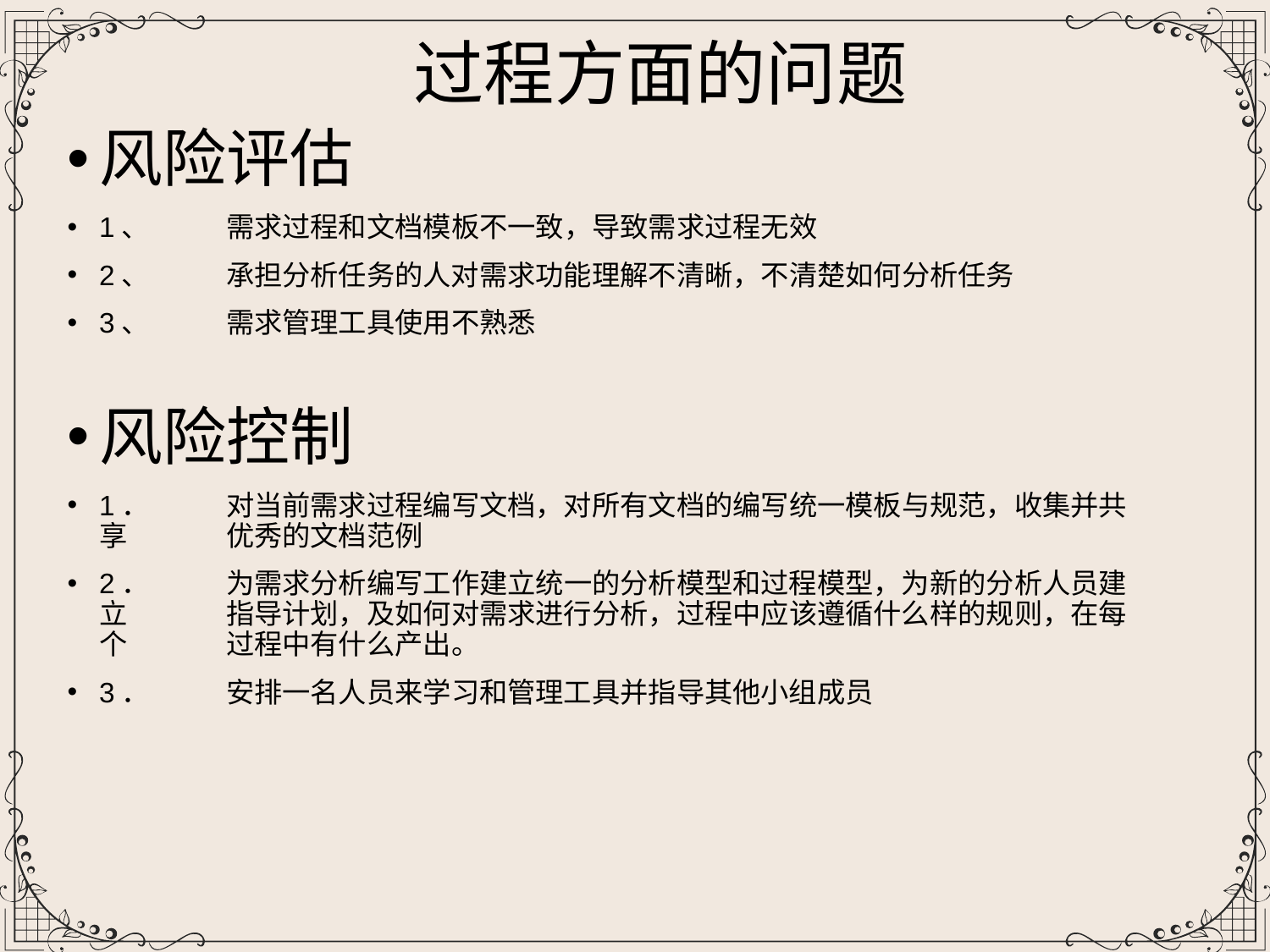

过程方面的问题
风险评估
1、	需求过程和文档模板不一致，导致需求过程无效
2、	承担分析任务的人对需求功能理解不清晰，不清楚如何分析任务
3、	需求管理工具使用不熟悉

风险控制
1．	对当前需求过程编写文档，对所有文档的编写统一模板与规范，收集并共享 	优秀的文档范例
2．	为需求分析编写工作建立统一的分析模型和过程模型，为新的分析人员建立	指导计划，及如何对需求进行分析，过程中应该遵循什么样的规则，在每个	过程中有什么产出。
3．	安排一名人员来学习和管理工具并指导其他小组成员